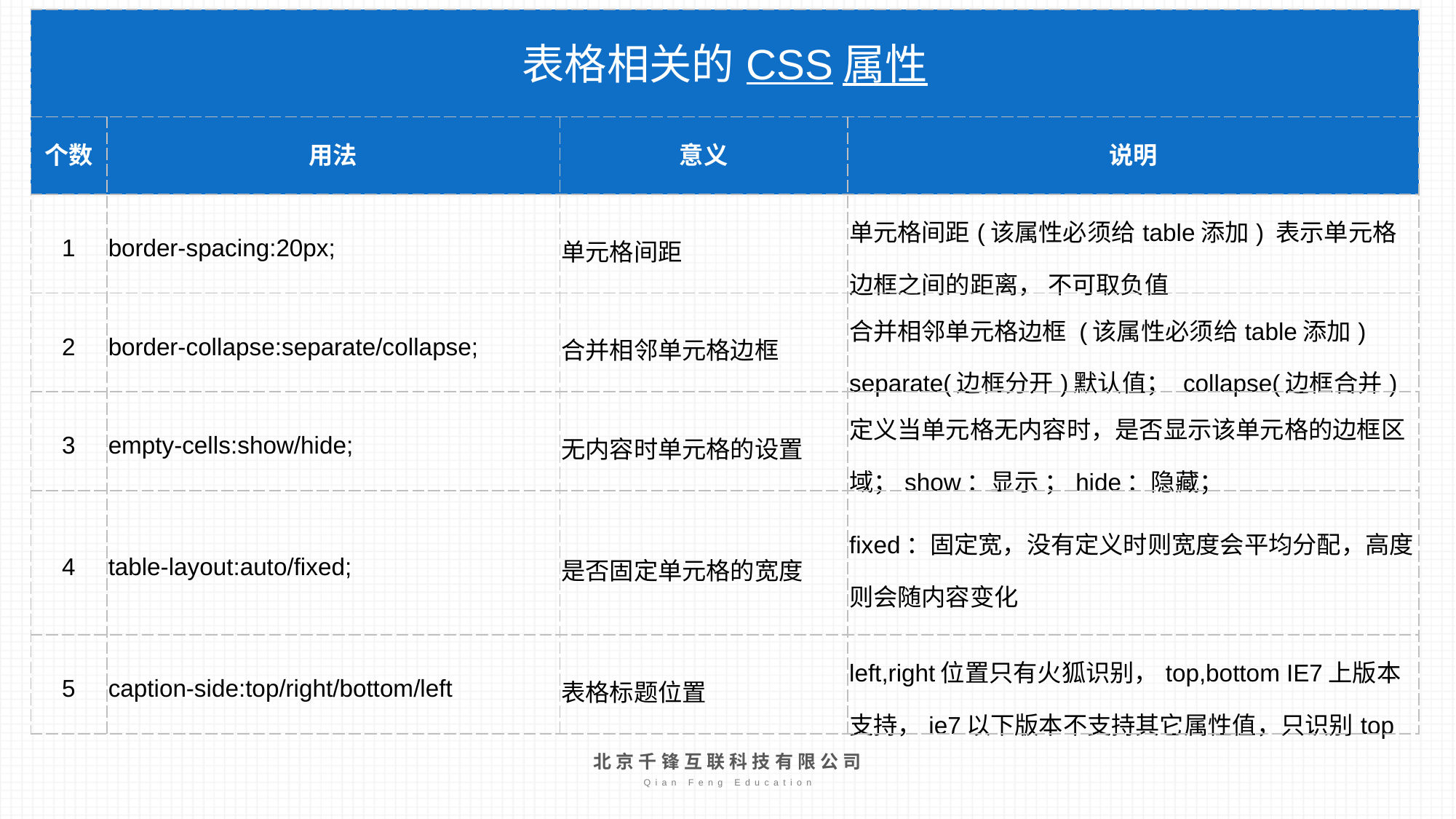

| 表格相关的CSS属性 |  |  |  |
| --- | --- | --- | --- |
| 个数 | 用法 | 意义 | 说明 |
| 1 | border-spacing:20px; | 单元格间距 | 单元格间距(该属性必须给table添加) 表示单元格边框之间的距离， 不可取负值 |
| 2 | border-collapse:separate/collapse; | 合并相邻单元格边框 | 合并相邻单元格边框 (该属性必须给table添加) separate(边框分开)默认值； collapse(边框合并) |
| 3 | empty-cells:show/hide; | 无内容时单元格的设置 | 定义当单元格无内容时，是否显示该单元格的边框区域；show：显示 ；hide：隐藏； |
| 4 | table-layout:auto/fixed; | 是否固定单元格的宽度 | fixed：固定宽，没有定义时则宽度会平均分配，高度则会随内容变化 |
| 5 | caption-side:top/right/bottom/left | 表格标题位置 | left,right位置只有火狐识别，top,bottom IE7上版本支持，ie7以下版本不支持其它属性值，只识别top |
北京千锋互联科技有限公司
Qian Feng Education